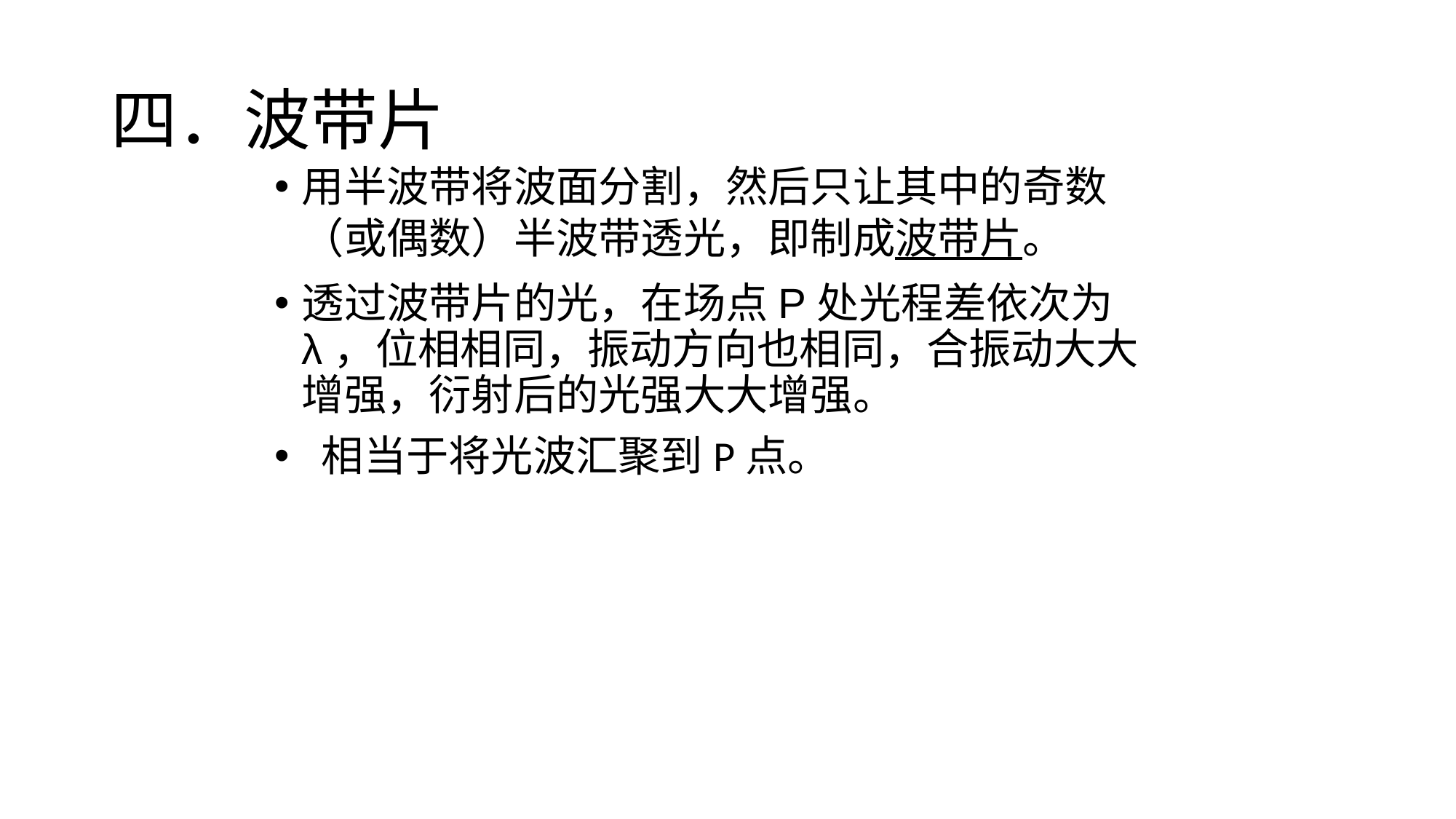

# 四．波带片
用半波带将波面分割，然后只让其中的奇数（或偶数）半波带透光，即制成波带片。
透过波带片的光，在场点P处光程差依次为λ，位相相同，振动方向也相同，合振动大大增强，衍射后的光强大大增强。
 相当于将光波汇聚到P点。